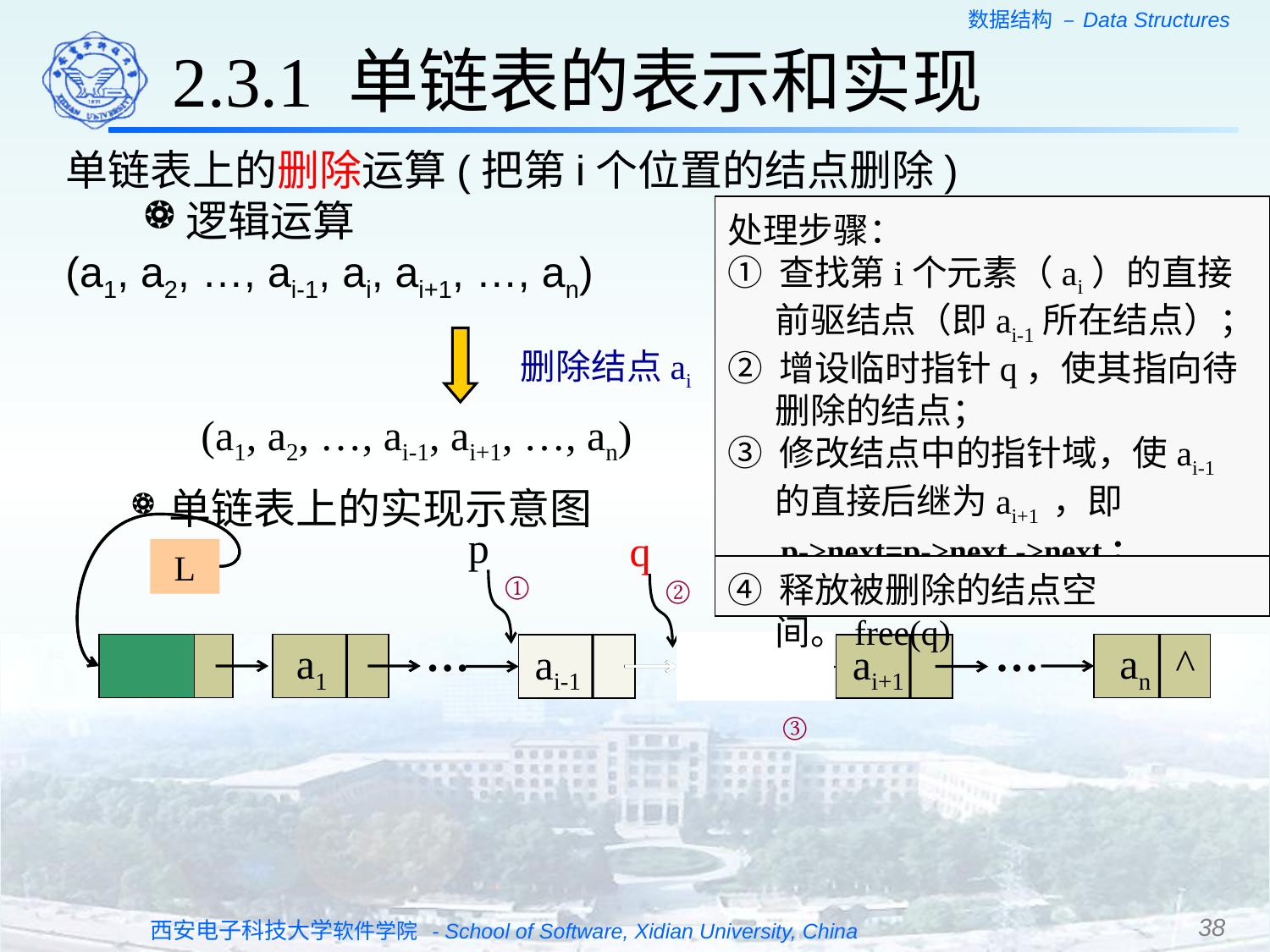

2.3.1 单链表的表示和实现
单链表上的删除运算(把第i个位置的结点删除)
逻辑运算
(a1, a2, …, ai-1, ai, ai+1, …, an)
处理步骤：
① 查找第i个元素（ai）的直接前驱结点（即ai-1所在结点）；
② 增设临时指针q，使其指向待删除的结点；
③ 修改结点中的指针域，使ai-1的直接后继为ai+1 ，即
      p->next=p->next ->next；

删除结点ai
(a1, a2, …, ai-1, ai+1, …, an)
单链表上的实现示意图
p
①
q
②
L
…
…

a1

ai

 an    ^
ai-1

ai+1

④ 释放被删除的结点空间。free(q)

③

38